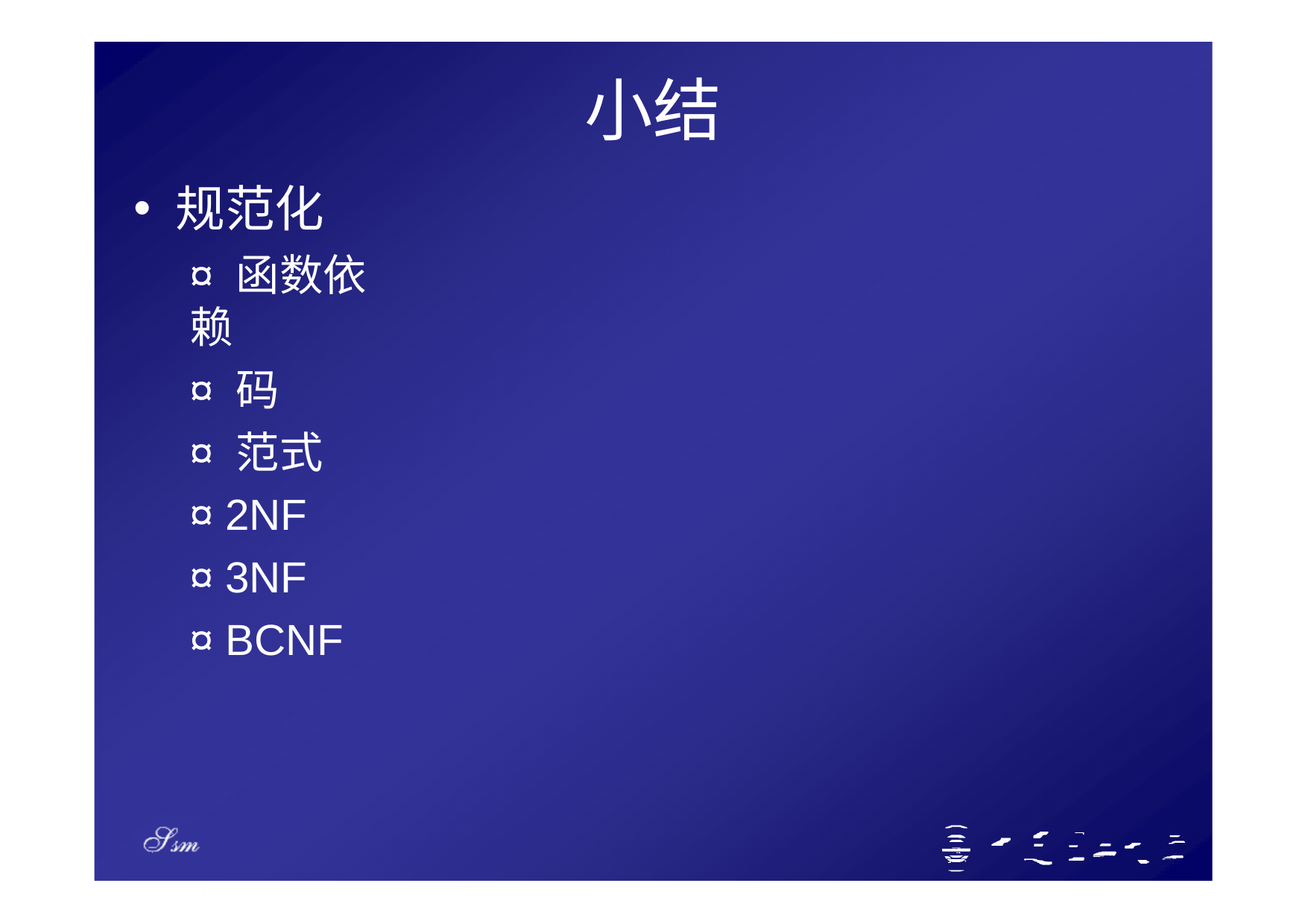

小结
规范化
¤ 函数依赖
¤ 码
¤ 范式
¤ 2NF
¤ 3NF
¤ BCNF

Ssm